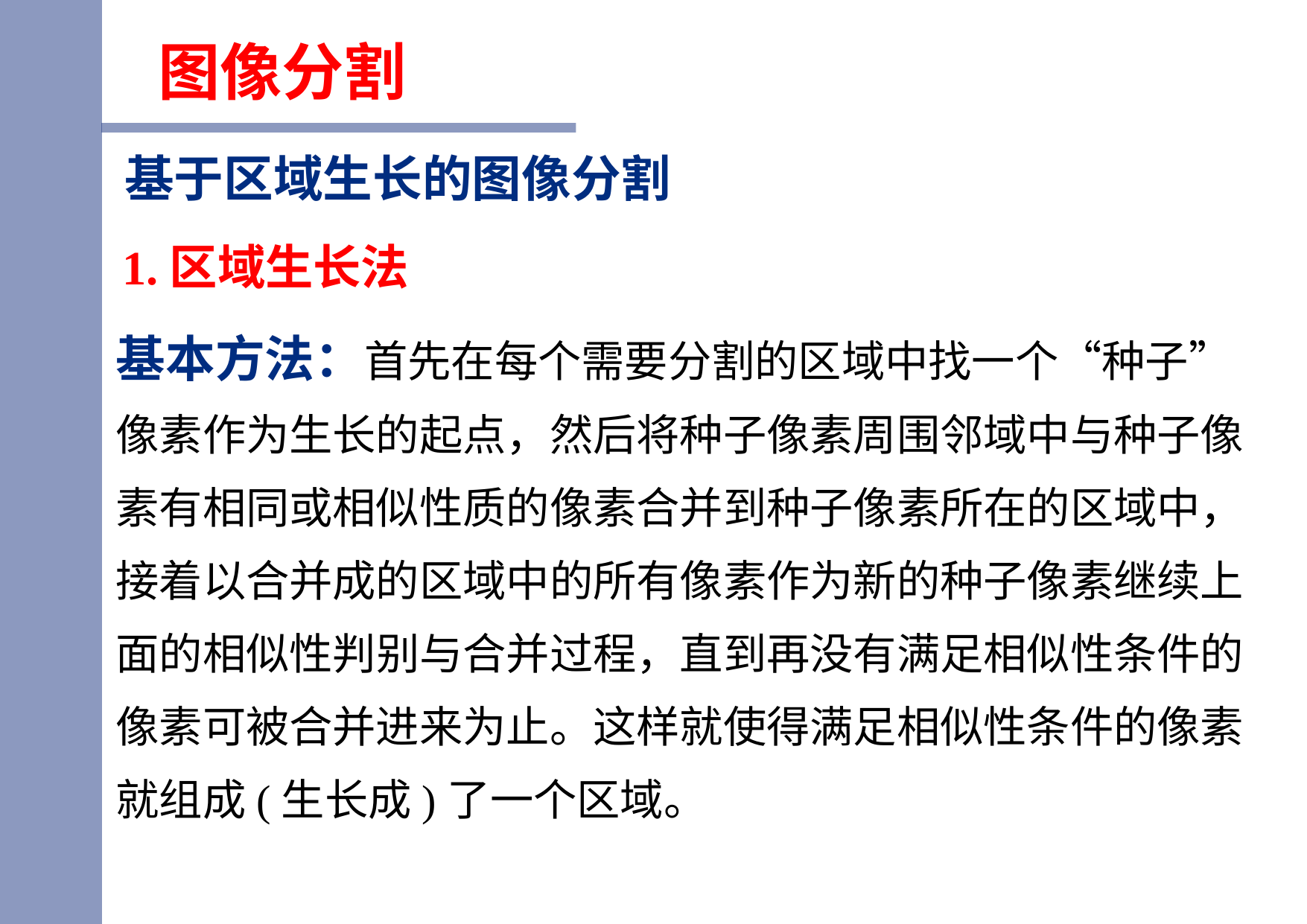

图像分割
基于区域生长的图像分割
1.区域生长法
基本方法：首先在每个需要分割的区域中找一个“种子”像素作为生长的起点，然后将种子像素周围邻域中与种子像素有相同或相似性质的像素合并到种子像素所在的区域中，接着以合并成的区域中的所有像素作为新的种子像素继续上面的相似性判别与合并过程，直到再没有满足相似性条件的像素可被合并进来为止。这样就使得满足相似性条件的像素就组成(生长成)了一个区域。